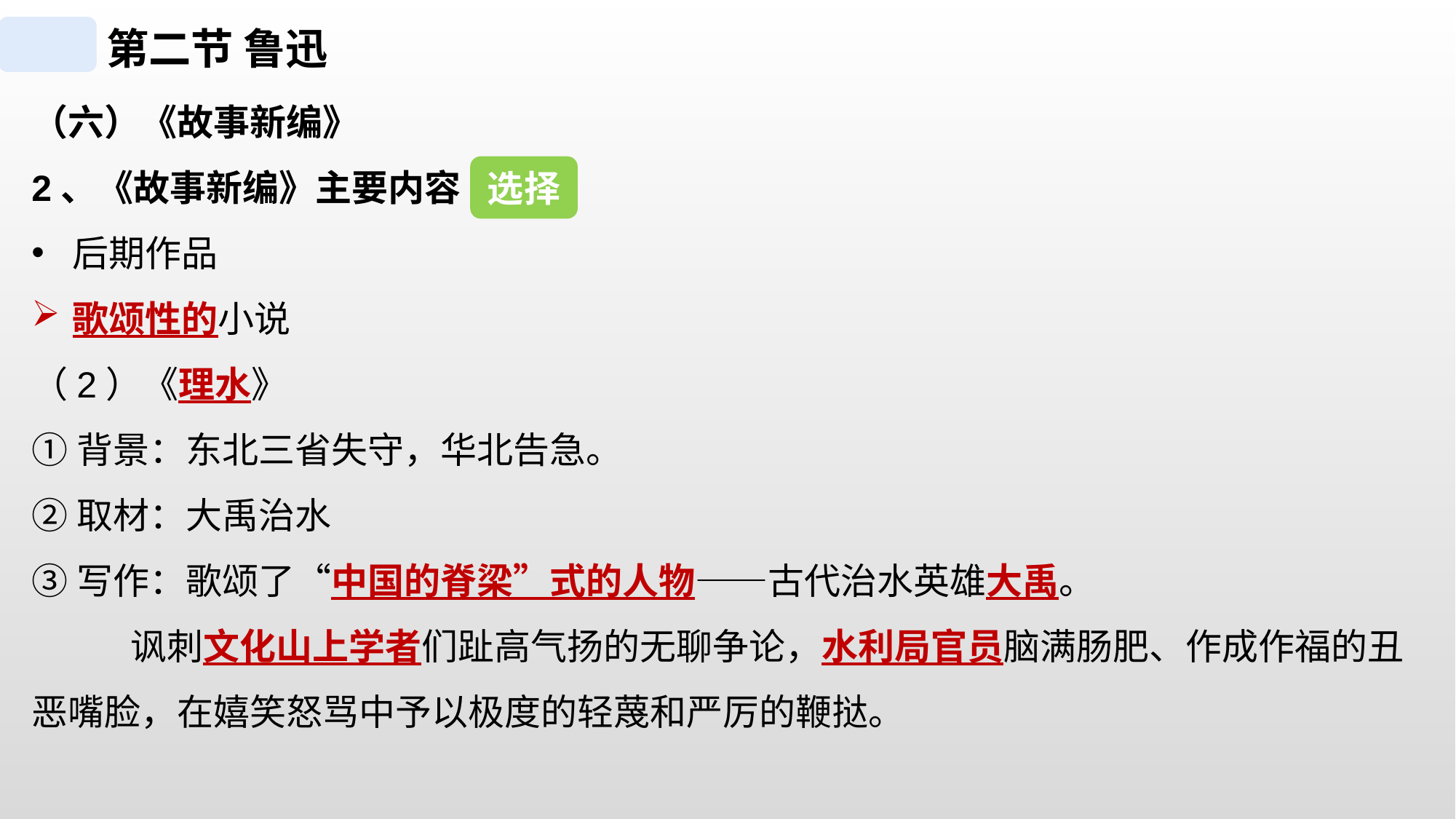

第二节 鲁迅
（六）《故事新编》
2、《故事新编》主要内容
后期作品
歌颂性的小说
（2）《理水》
①背景：东北三省失守，华北告急。
②取材：大禹治水
③写作：歌颂了“中国的脊梁”式的人物——古代治水英雄大禹。
           讽刺文化山上学者们趾高气扬的无聊争论，水利局官员脑满肠肥、作成作福的丑
恶嘴脸，在嬉笑怒骂中予以极度的轻蔑和严厉的鞭挞。
选择